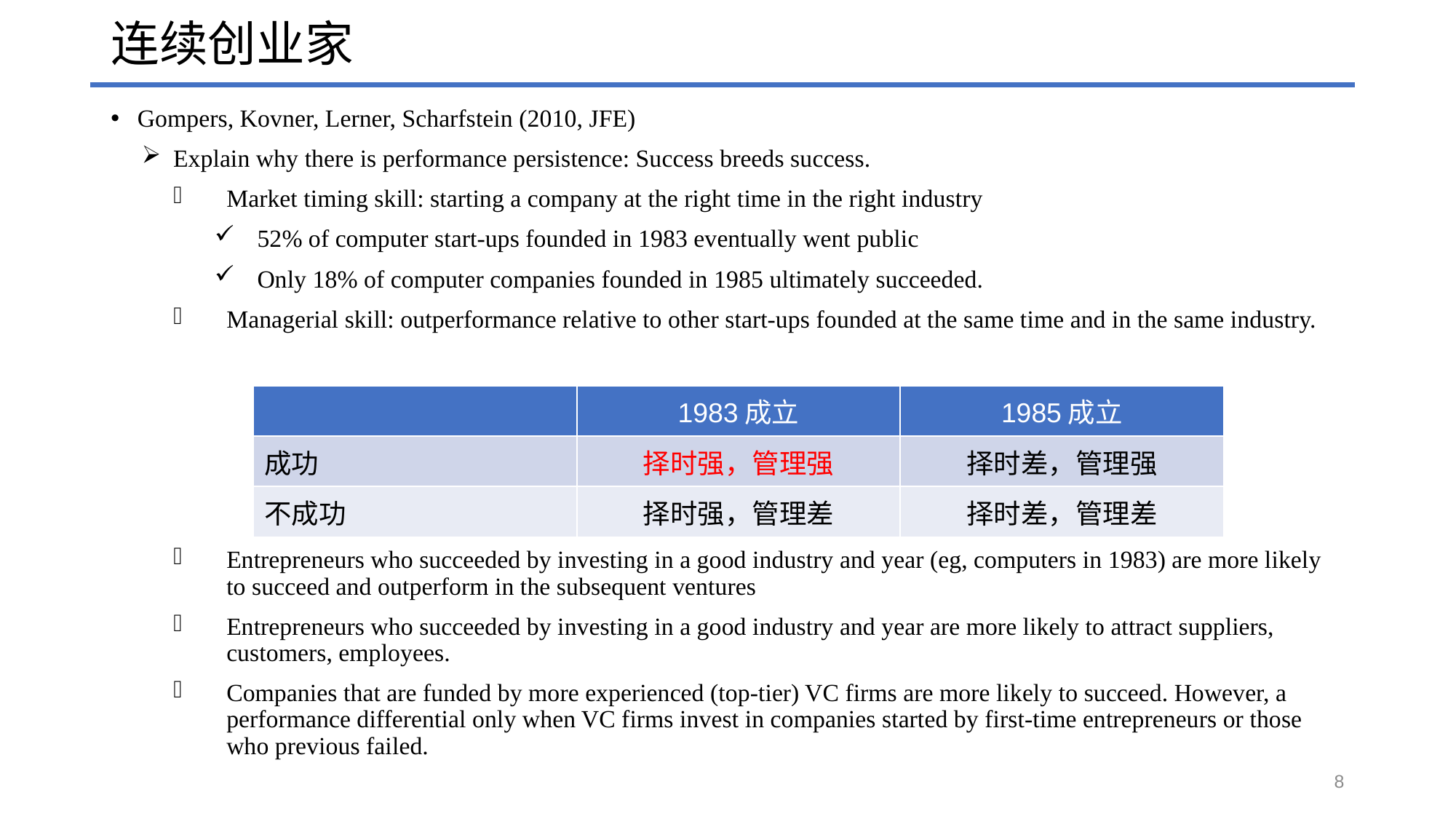

# 连续创业家
Gompers, Kovner, Lerner, Scharfstein (2010, JFE)
Explain why there is performance persistence: Success breeds success.
Market timing skill: starting a company at the right time in the right industry
52% of computer start-ups founded in 1983 eventually went public
Only 18% of computer companies founded in 1985 ultimately succeeded.
Managerial skill: outperformance relative to other start-ups founded at the same time and in the same industry.

Entrepreneurs who succeeded by investing in a good industry and year (eg, computers in 1983) are more likely to succeed and outperform in the subsequent ventures
Entrepreneurs who succeeded by investing in a good industry and year are more likely to attract suppliers, customers, employees.
Companies that are funded by more experienced (top-tier) VC firms are more likely to succeed. However, a performance differential only when VC firms invest in companies started by first-time entrepreneurs or those who previous failed.

|  | 1983成立 | 1985成立 |
| --- | --- | --- |
| 成功 | 择时强，管理强 | 择时差，管理强 |
| 不成功 | 择时强，管理差 | 择时差，管理差 |
8